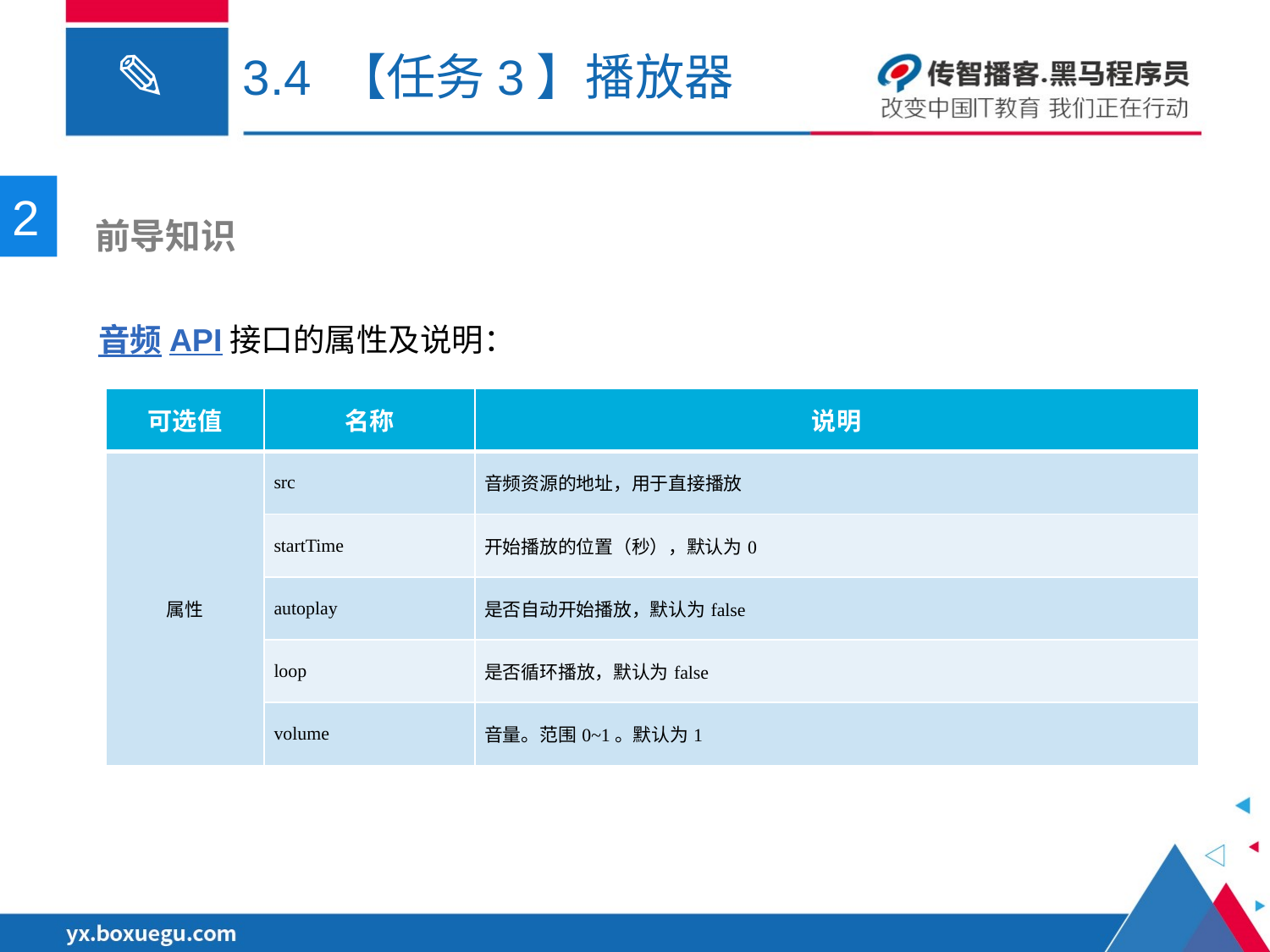

# 3.4 【任务3】播放器

2
  前导知识
音频API接口的属性及说明：
| 可选值 | 名称 | 说明 |
| --- | --- | --- |
| 属性 | src | 音频资源的地址，用于直接播放 |
|  | startTime | 开始播放的位置（秒），默认为0 |
|  | autoplay | 是否自动开始播放，默认为false |
|  | loop | 是否循环播放，默认为false |
|  | volume | 音量。范围0~1。默认为1 |